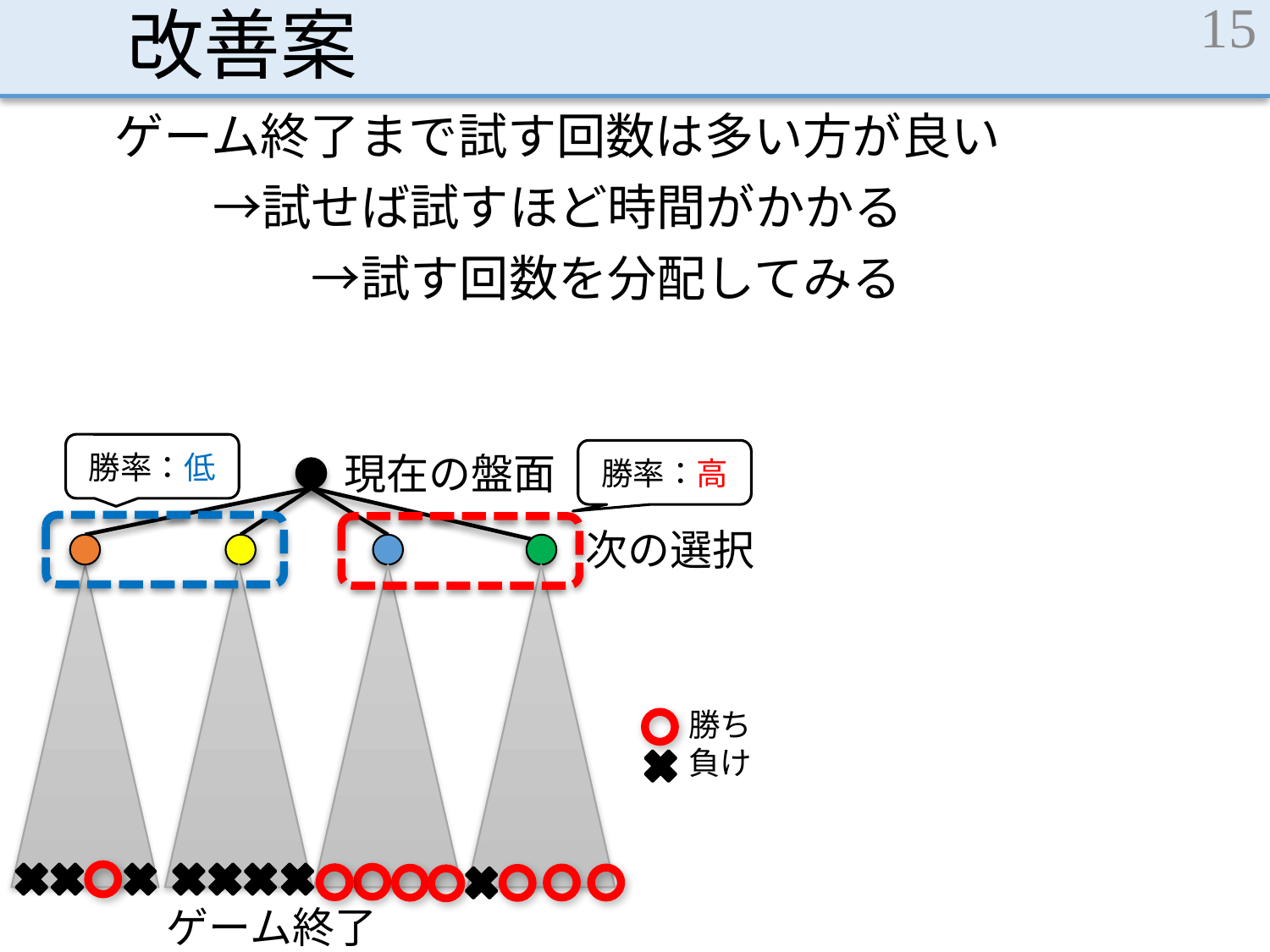

# 改善案
15
ゲーム終了まで試す回数は多い方が良い
　　→試せば試すほど時間がかかる
　　　　→試す回数を分配してみる

勝率：低
勝率：高
現在の盤面

次の選択

勝ち
負け

ゲーム終了